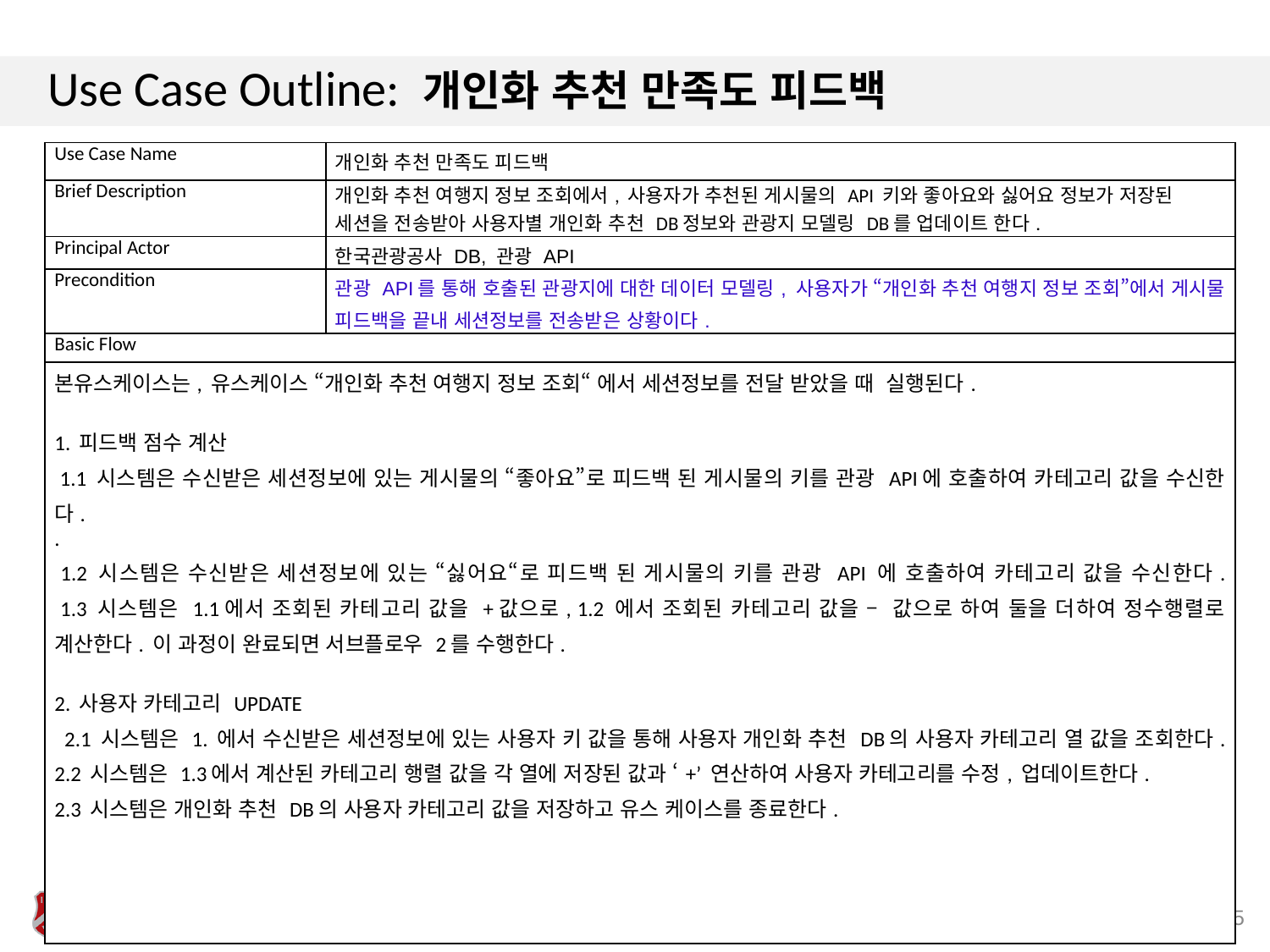

# Use Case Outline: 개인화 추천 만족도 피드백
| Use Case Name | 개인화 추천 만족도 피드백 |
| --- | --- |
| Brief Description | 개인화 추천 여행지 정보 조회에서, 사용자가 추천된 게시물의 API 키와 좋아요와 싫어요 정보가 저장된 세션을 전송받아 사용자별 개인화 추천 DB정보와 관광지 모델링 DB를 업데이트 한다. |
| Principal Actor | 한국관광공사 DB, 관광 API |
| Precondition | 관광 API를 통해 호출된 관광지에 대한 데이터 모델링, 사용자가 “개인화 추천 여행지 정보 조회”에서 게시물 피드백을 끝내 세션정보를 전송받은 상황이다. |
| Basic Flow |  |
| 본유스케이스는, 유스케이스 “개인화 추천 여행지 정보 조회“ 에서 세션정보를 전달 받았을 때 실행된다. 1. 피드백 점수 계산 1.1 시스템은 수신받은 세션정보에 있는 게시물의 “좋아요”로 피드백 된 게시물의 키를 관광 API에 호출하여 카테고리 값을 수신한다. . 1.2 시스템은 수신받은 세션정보에 있는 “싫어요“로 피드백 된 게시물의 키를 관광 API 에 호출하여 카테고리 값을 수신한다. 1.3 시스템은 1.1에서 조회된 카테고리 값을 +값으로, 1.2 에서 조회된 카테고리 값을 – 값으로 하여 둘을 더하여 정수행렬로 계산한다. 이 과정이 완료되면 서브플로우 2를 수행한다. 2. 사용자 카테고리 UPDATE 2.1 시스템은 1. 에서 수신받은 세션정보에 있는 사용자 키 값을 통해 사용자 개인화 추천 DB의 사용자 카테고리 열 값을 조회한다. 2.2 시스템은 1.3에서 계산된 카테고리 행렬 값을 각 열에 저장된 값과 ‘+’ 연산하여 사용자 카테고리를 수정, 업데이트한다. 2.3 시스템은 개인화 추천 DB의 사용자 카테고리 값을 저장하고 유스 케이스를 종료한다. |  |
5